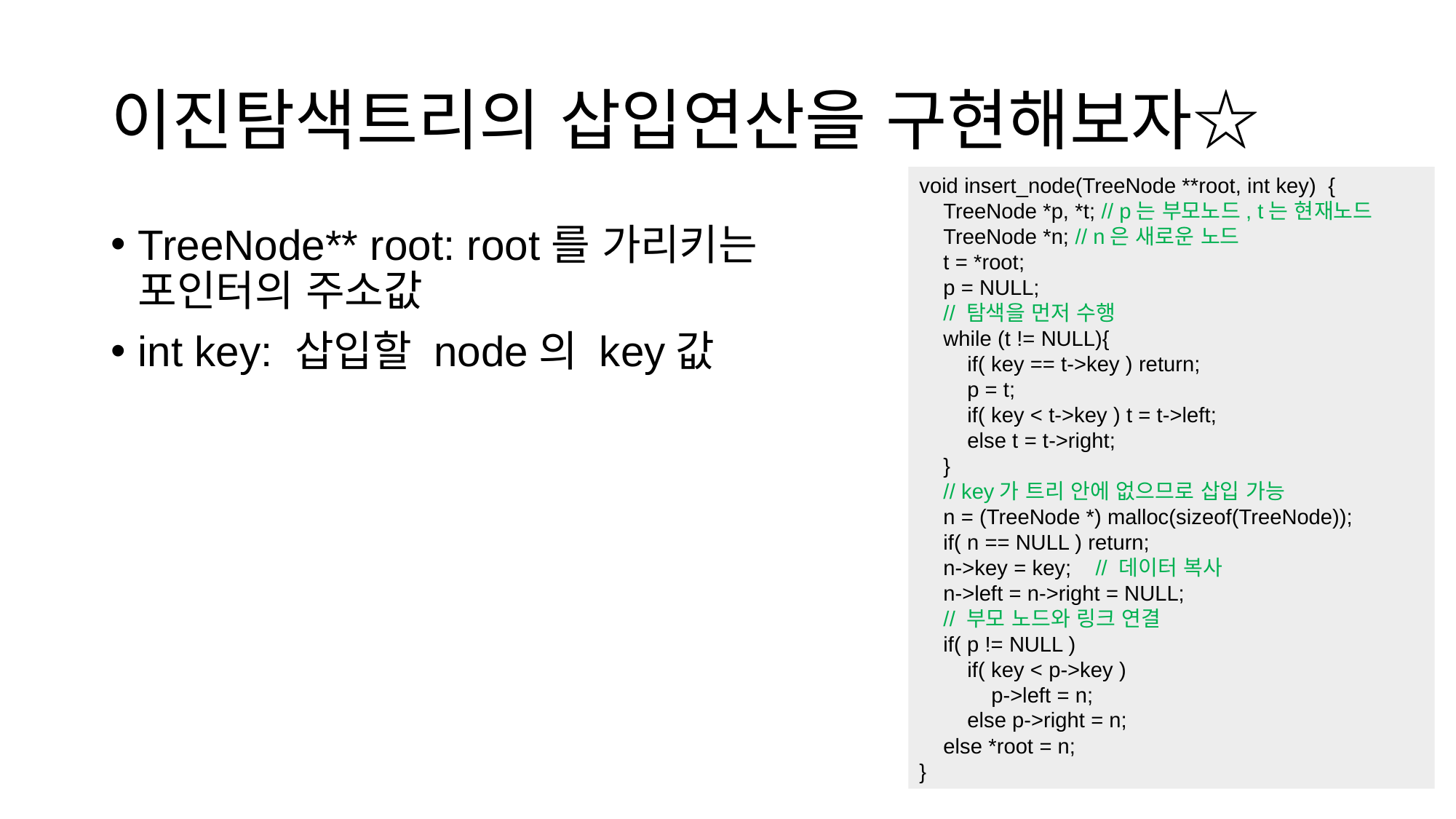

# 이진탐색트리의 삽입연산을 구현해보자☆
void insert_node(TreeNode **root, int key)  {
    TreeNode *p, *t; // p는 부모노드, t는 현재노드
    TreeNode *n; // n은 새로운 노드
    t = *root;
    p = NULL;
    // 탐색을 먼저 수행
    while (t != NULL){
        if( key == t->key ) return;
        p = t;
        if( key < t->key ) t = t->left;
        else t = t->right;
    }
    // key가 트리 안에 없으므로 삽입 가능
    n = (TreeNode *) malloc(sizeof(TreeNode));
    if( n == NULL ) return;
    n->key = key;    // 데이터 복사
    n->left = n->right = NULL;
    // 부모 노드와 링크 연결
    if( p != NULL )
        if( key < p->key )
            p->left = n;
        else p->right = n;
    else *root = n;
}
TreeNode** root: root를 가리키는 포인터의 주소값
int key: 삽입할 node의 key값